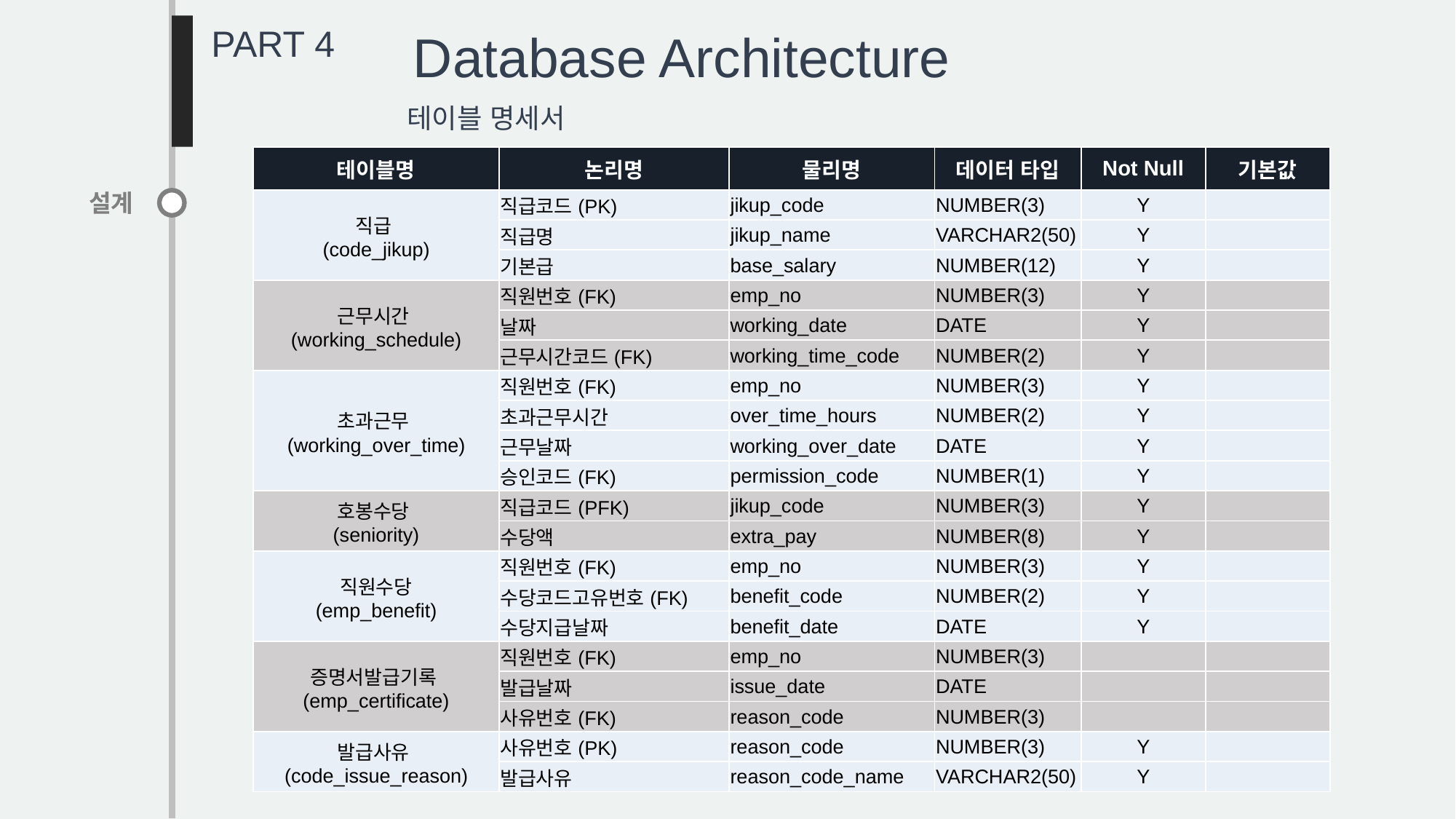

PART 4
Database Architecture
테이블 명세서
| 테이블명 | 논리명 | 물리명 | 데이터 타입 | Not Null | 기본값 |
| --- | --- | --- | --- | --- | --- |
| 직급 (code\_jikup) | 직급코드(PK) | jikup\_code | NUMBER(3) | Y |  |
|  | 직급명 | jikup\_name | VARCHAR2(50) | Y |  |
|  | 기본급 | base\_salary | NUMBER(12) | Y |  |
| 근무시간 (working\_schedule) | 직원번호(FK) | emp\_no | NUMBER(3) | Y |  |
|  | 날짜 | working\_date | DATE | Y |  |
|  | 근무시간코드(FK) | working\_time\_code | NUMBER(2) | Y |  |
| 초과근무 (working\_over\_time) | 직원번호(FK) | emp\_no | NUMBER(3) | Y |  |
|  | 초과근무시간 | over\_time\_hours | NUMBER(2) | Y |  |
|  | 근무날짜 | working\_over\_date | DATE | Y |  |
|  | 승인코드(FK) | permission\_code | NUMBER(1) | Y |  |
| 호봉수당 (seniority) | 직급코드(PFK) | jikup\_code | NUMBER(3) | Y |  |
|  | 수당액 | extra\_pay | NUMBER(8) | Y |  |
| 직원수당 (emp\_benefit) | 직원번호(FK) | emp\_no | NUMBER(3) | Y |  |
|  | 수당코드고유번호(FK) | benefit\_code | NUMBER(2) | Y |  |
|  | 수당지급날짜 | benefit\_date | DATE | Y |  |
| 증명서발급기록 (emp\_certificate) | 직원번호(FK) | emp\_no | NUMBER(3) |  |  |
|  | 발급날짜 | issue\_date | DATE |  |  |
|  | 사유번호(FK) | reason\_code | NUMBER(3) |  |  |
| 발급사유 (code\_issue\_reason) | 사유번호(PK) | reason\_code | NUMBER(3) | Y |  |
|  | 발급사유 | reason\_code\_name | VARCHAR2(50) | Y |  |
설계